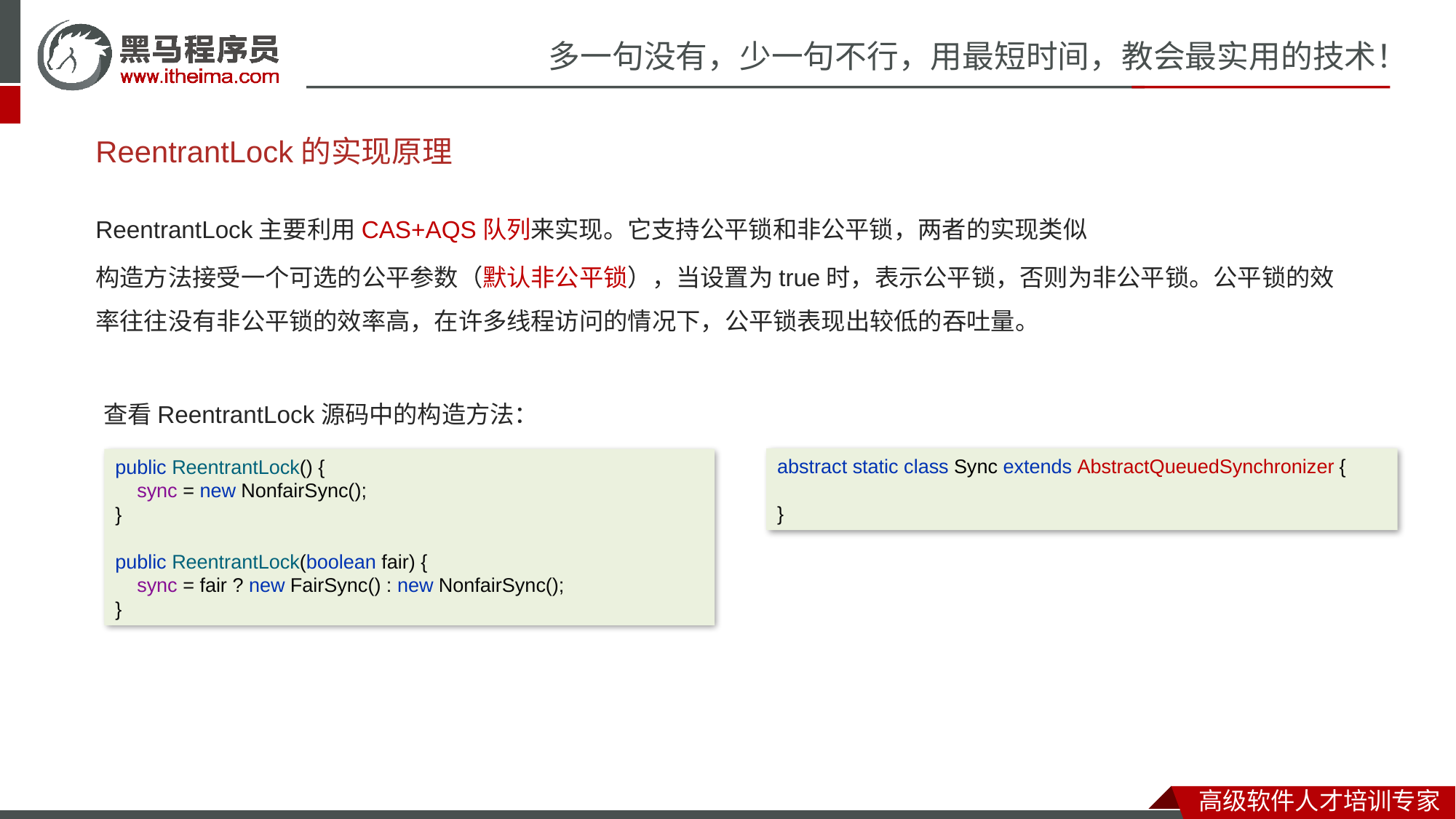

# ReentrantLock的实现原理
ReentrantLock主要利用CAS+AQS队列来实现。它支持公平锁和非公平锁，两者的实现类似
构造方法接受一个可选的公平参数（默认非公平锁），当设置为true时，表示公平锁，否则为非公平锁。公平锁的效率往往没有非公平锁的效率高，在许多线程访问的情况下，公平锁表现出较低的吞吐量。
查看ReentrantLock源码中的构造方法：
public ReentrantLock() {
    sync = new NonfairSync();
}
public ReentrantLock(boolean fair) {
    sync = fair ? new FairSync() : new NonfairSync();
}
abstract static class Sync extends AbstractQueuedSynchronizer {
}